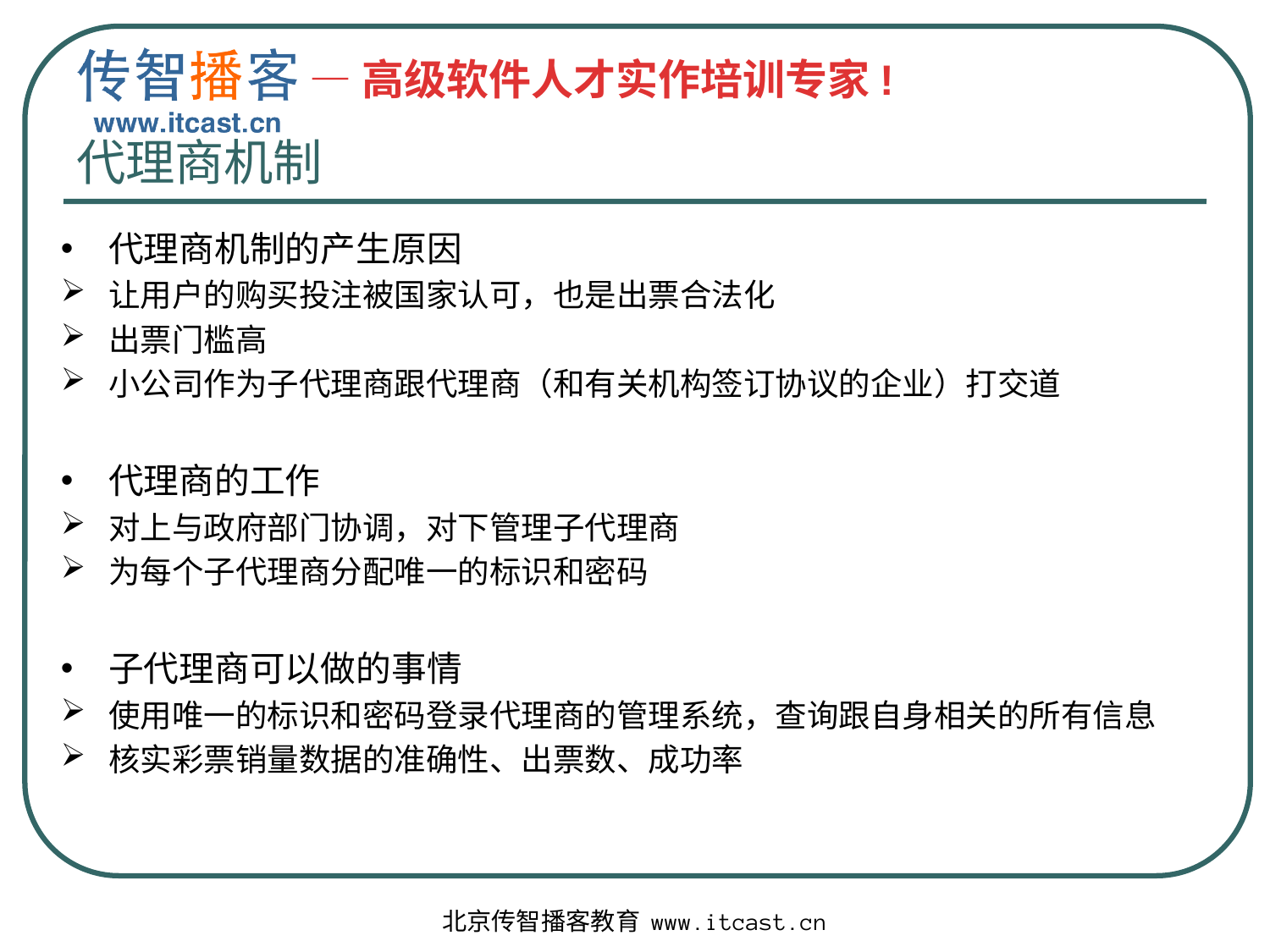

# 代理商机制
代理商机制的产生原因
让用户的购买投注被国家认可，也是出票合法化
出票门槛高
小公司作为子代理商跟代理商（和有关机构签订协议的企业）打交道

代理商的工作
对上与政府部门协调，对下管理子代理商
为每个子代理商分配唯一的标识和密码

子代理商可以做的事情
使用唯一的标识和密码登录代理商的管理系统，查询跟自身相关的所有信息
核实彩票销量数据的准确性、出票数、成功率